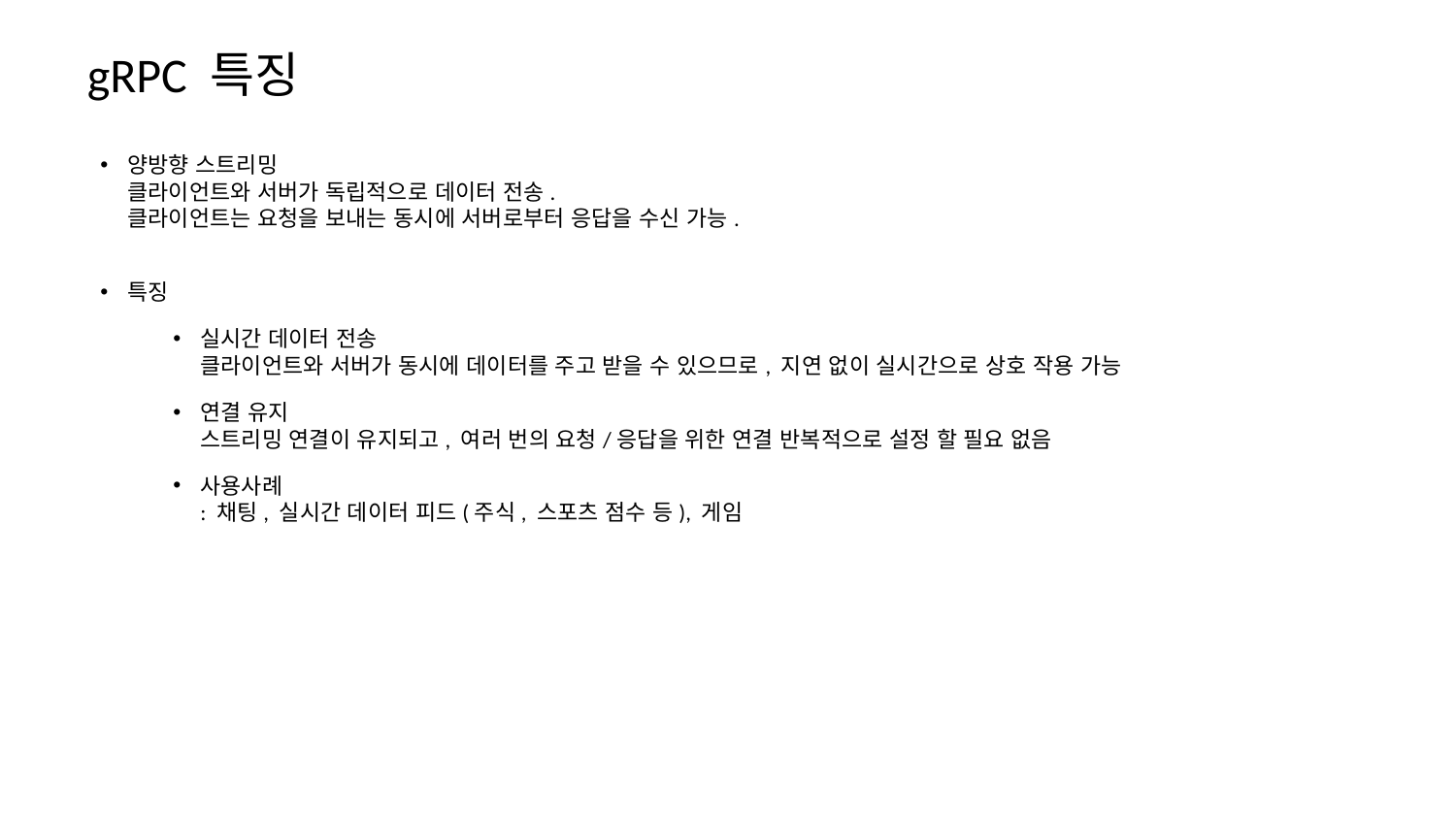

gRPC 특징
양방향 스트리밍
클라이언트와 서버가 독립적으로 데이터 전송.
클라이언트는 요청을 보내는 동시에 서버로부터 응답을 수신 가능.
특징
실시간 데이터 전송
클라이언트와 서버가 동시에 데이터를 주고 받을 수 있으므로, 지연 없이 실시간으로 상호 작용 가능
연결 유지
스트리밍 연결이 유지되고, 여러 번의 요청/응답을 위한 연결 반복적으로 설정 할 필요 없음
사용사례
: 채팅, 실시간 데이터 피드(주식, 스포츠 점수 등), 게임